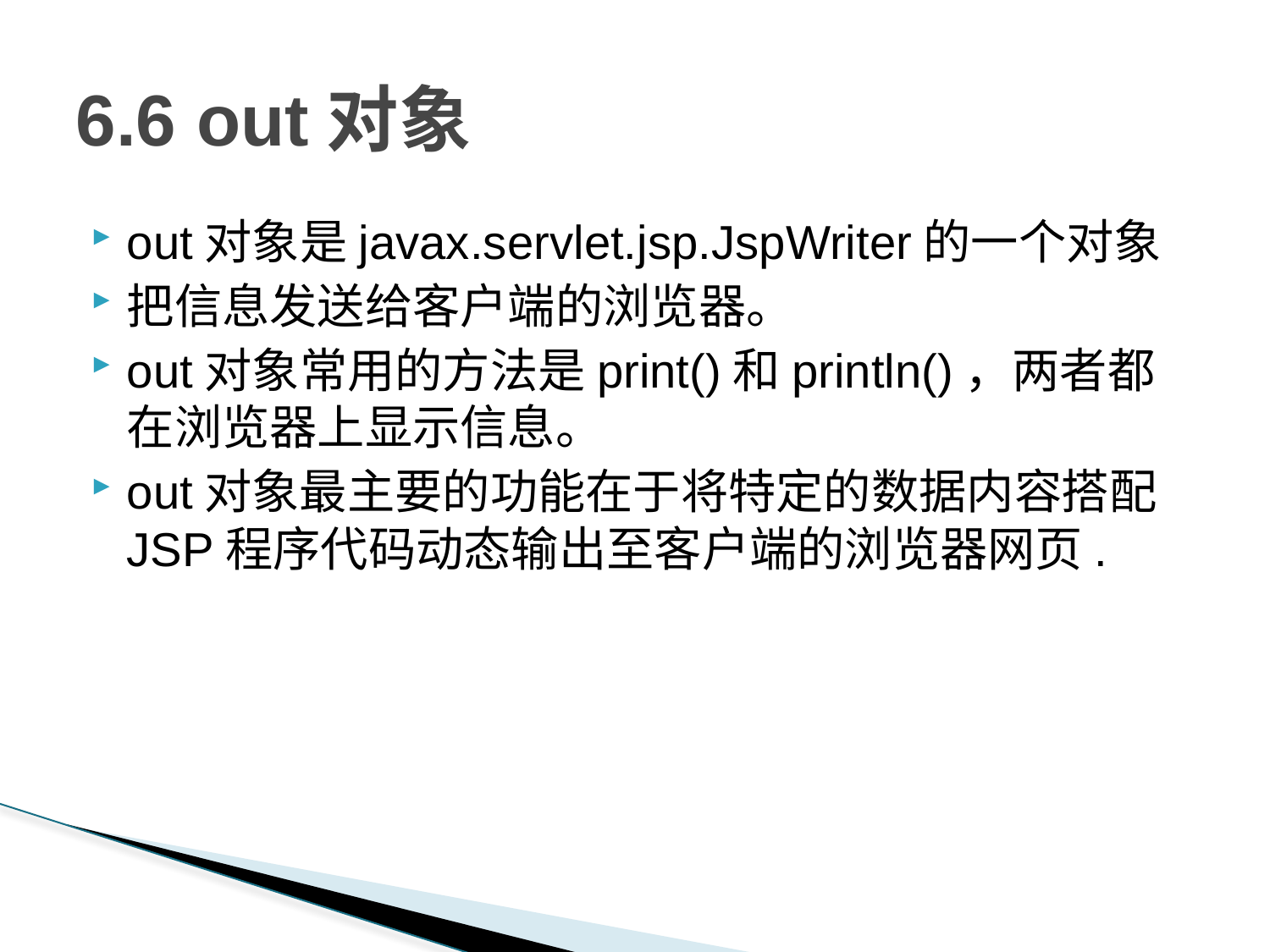

# 6.6 out对象
out对象是javax.servlet.jsp.JspWriter的一个对象
把信息发送给客户端的浏览器。
out对象常用的方法是print()和println()，两者都在浏览器上显示信息。
out对象最主要的功能在于将特定的数据内容搭配JSP程序代码动态输出至客户端的浏览器网页.